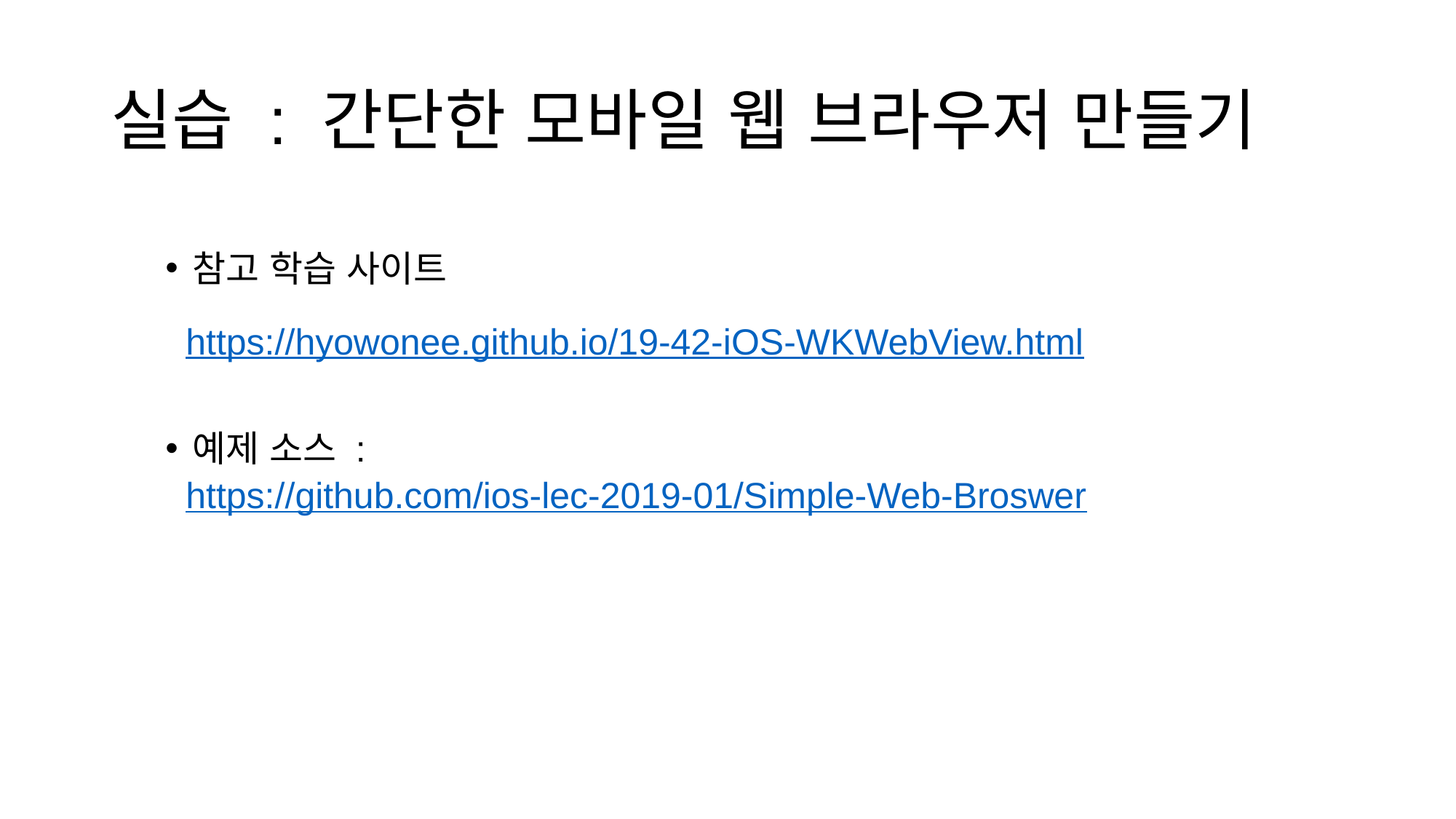

# 실습 : 간단한 모바일 웹 브라우저 만들기
참고 학습 사이트
  https://hyowonee.github.io/19-42-iOS-WKWebView.html

예제 소스 :
  https://github.com/ios-lec-2019-01/Simple-Web-Broswer